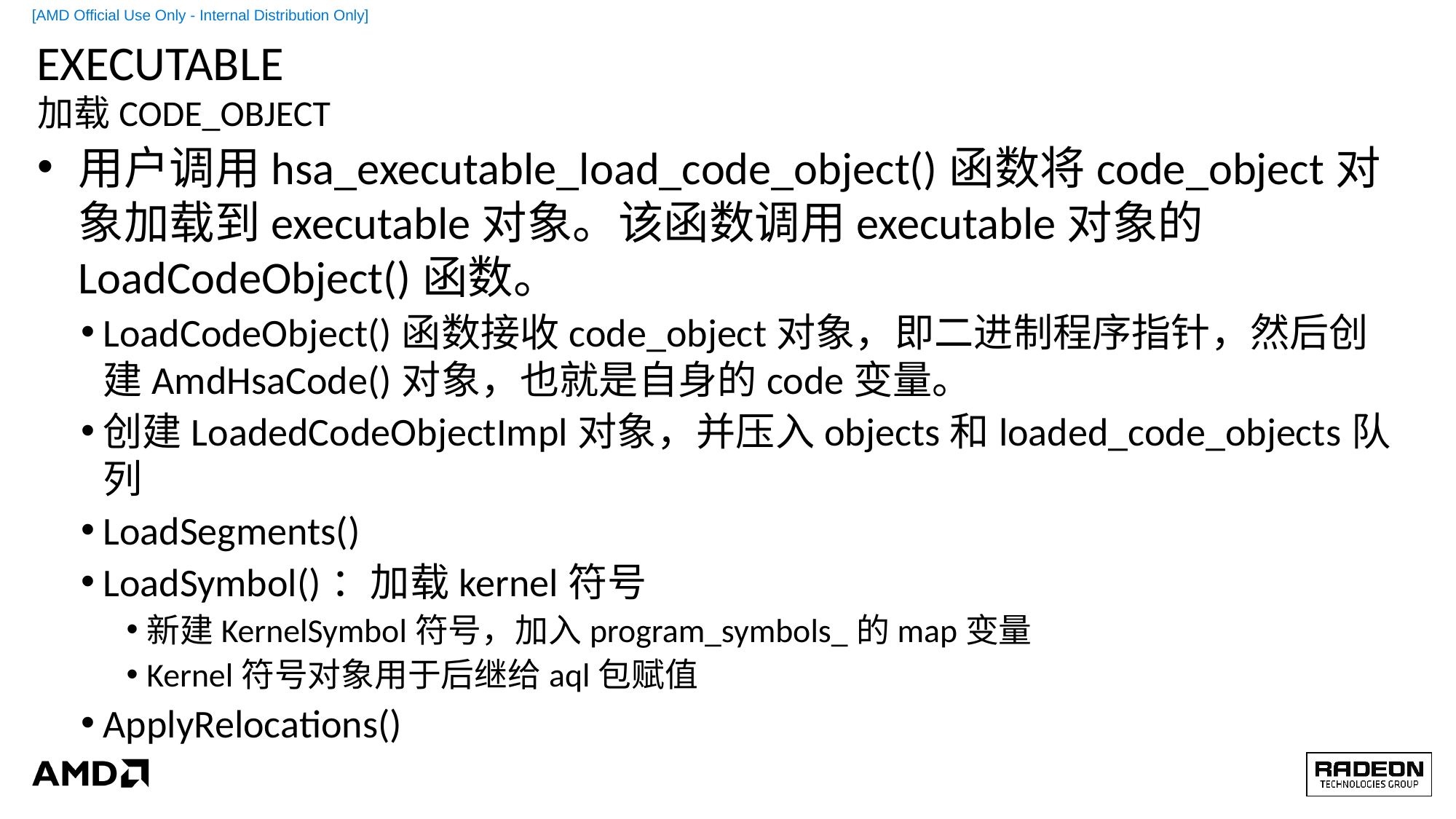

# executable
加载code_object
用户调用hsa_executable_load_code_object()函数将code_object对象加载到executable对象。该函数调用executable对象的LoadCodeObject()函数。
LoadCodeObject()函数接收code_object对象，即二进制程序指针，然后创建AmdHsaCode()对象，也就是自身的code变量。
创建LoadedCodeObjectImpl对象，并压入objects和loaded_code_objects队列
LoadSegments()
LoadSymbol()：加载kernel符号
新建KernelSymbol符号，加入program_symbols_的map变量
Kernel符号对象用于后继给aql包赋值
ApplyRelocations()